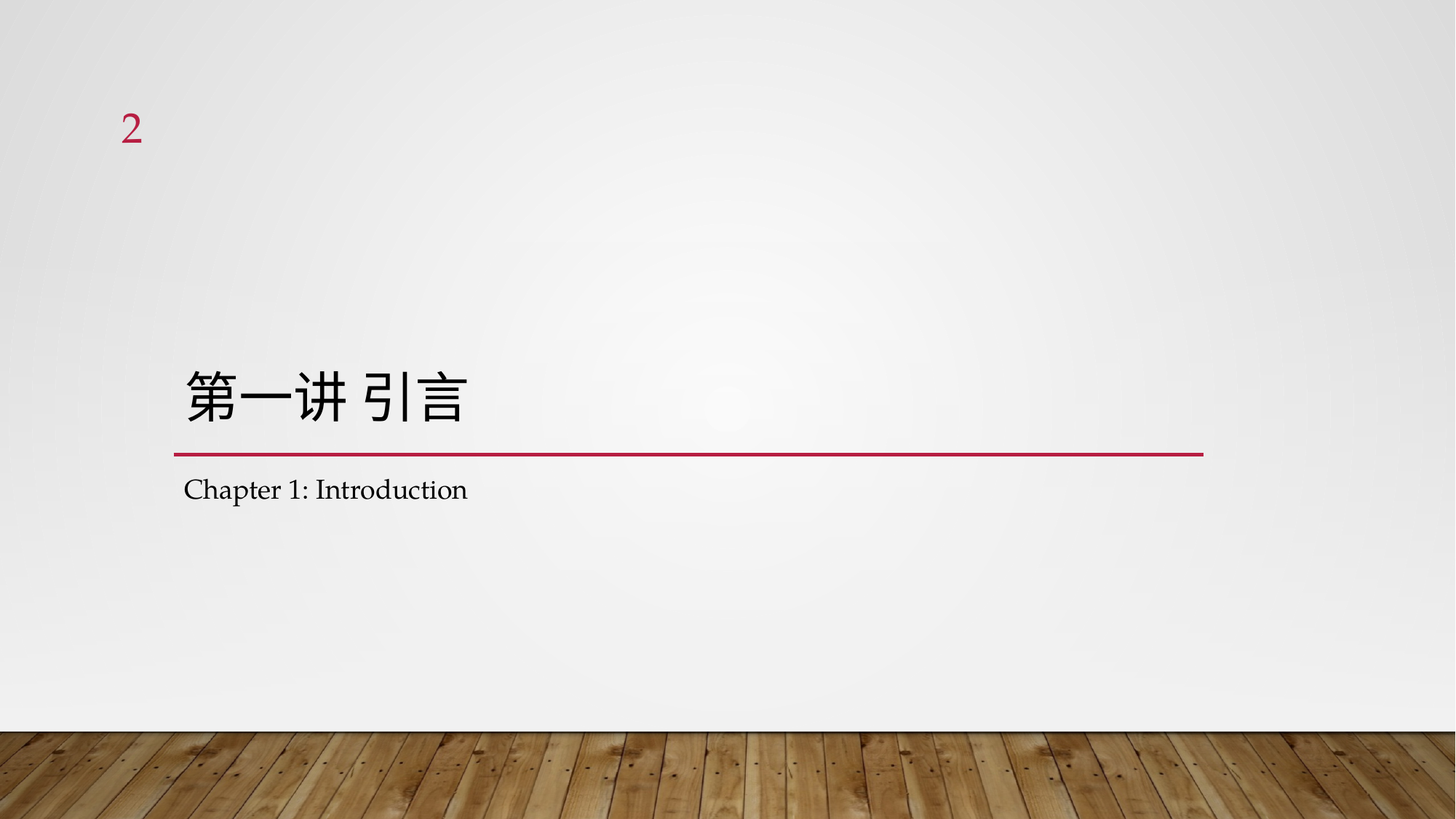

2
# 第一讲 引言
Chapter 1: Introduction